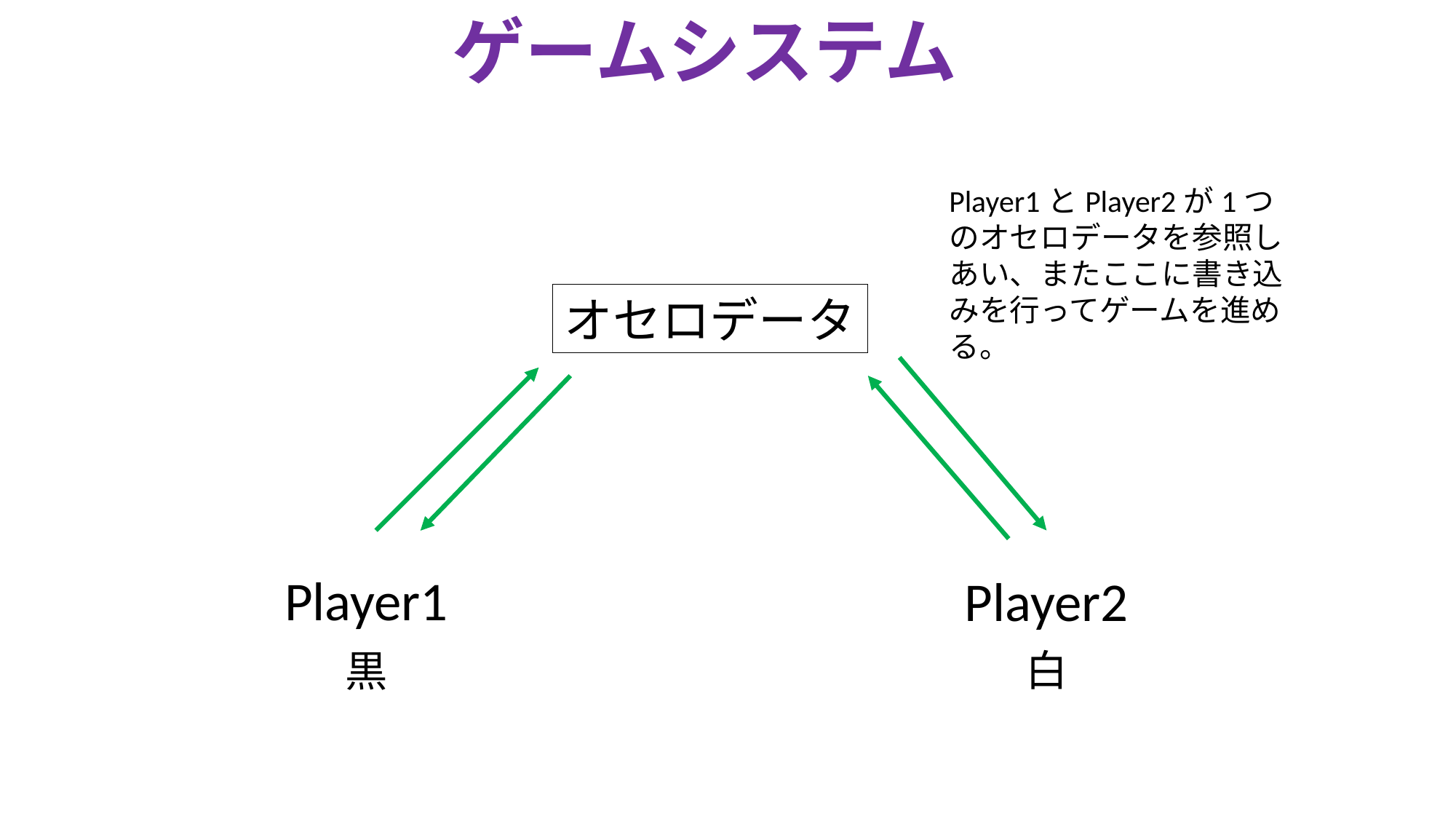

ゲームシステム
Player1とPlayer2が1つのオセロデータを参照しあい、またここに書き込みを行ってゲームを進める。
オセロデータ
Player1
Player2
白
黒